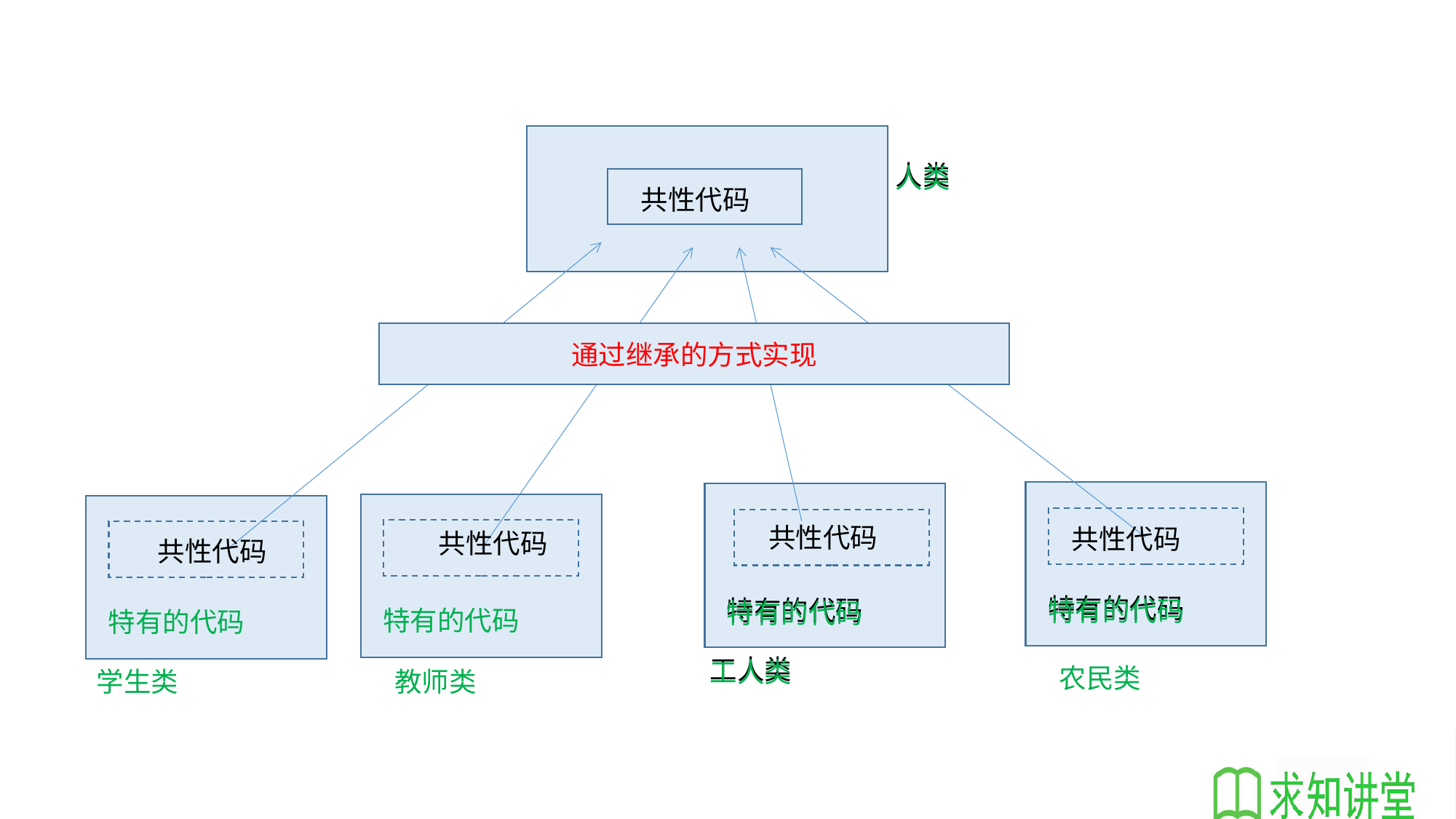

人类
人类

共性代码
通过继承的方式实现

共性代码
共性代码

共性代码

共性代码
特有的代码
特有的代码
特有的代码
特有的代码
特有的代码
特有的代码
工人类
工人类
农民类
学生类
教师类